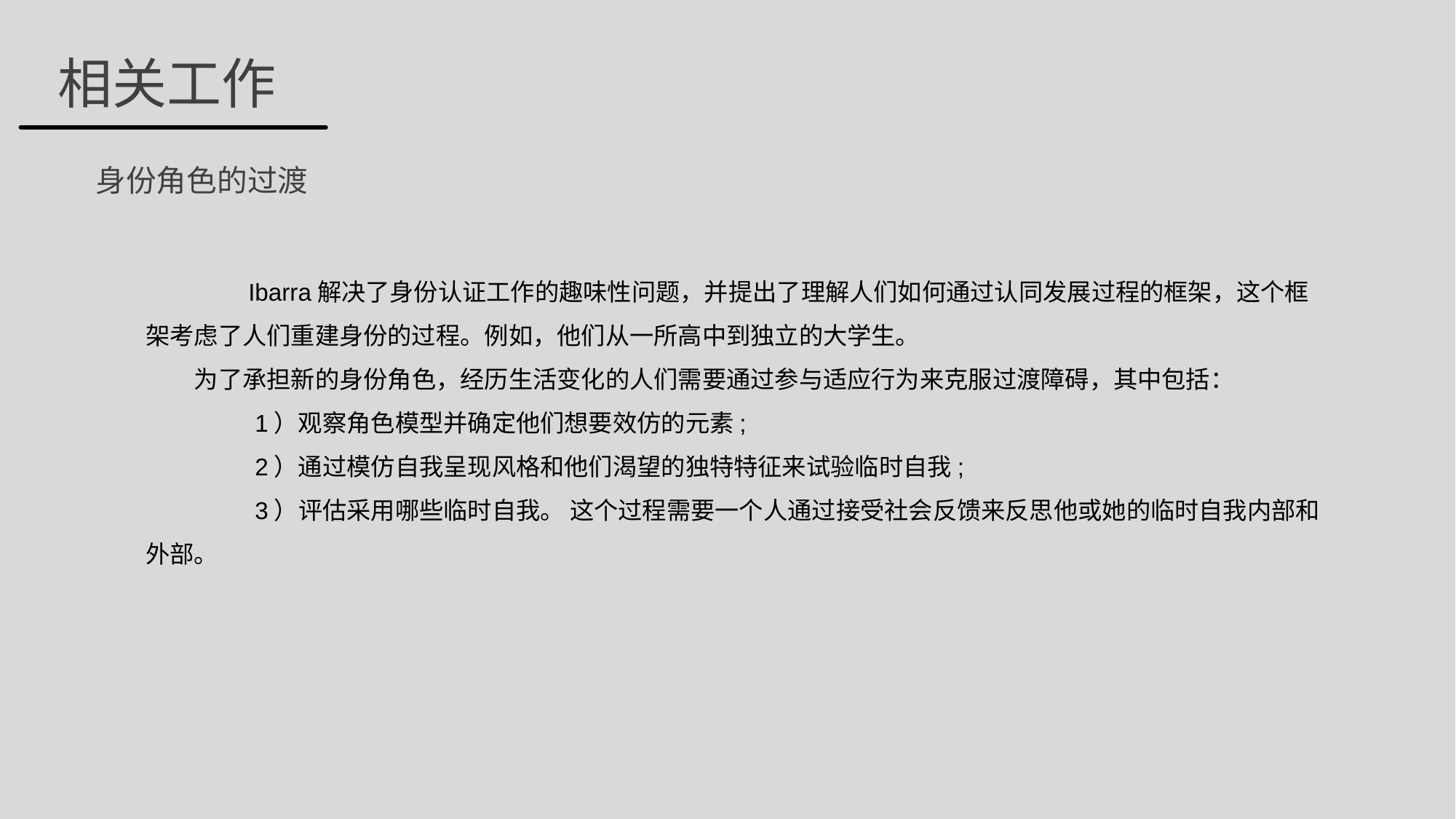

相关工作
身份角色的过渡
　　　　Ibarra解决了身份认证工作的趣味性问题，并提出了理解人们如何通过认同发展过程的框架，这个框架考虑了人们重建身份的过程。例如，他们从一所高中到独立的大学生。
　　为了承担新的身份角色，经历生活变化的人们需要通过参与适应行为来克服过渡障碍，其中包括：
	1）观察角色模型并确定他们想要效仿的元素;
	2）通过模仿自我呈现风格和他们渴望的独特特征来试验临时自我;
	3）评估采用哪些临时自我。 这个过程需要一个人通过接受社会反馈来反思他或她的临时自我内部和外部。